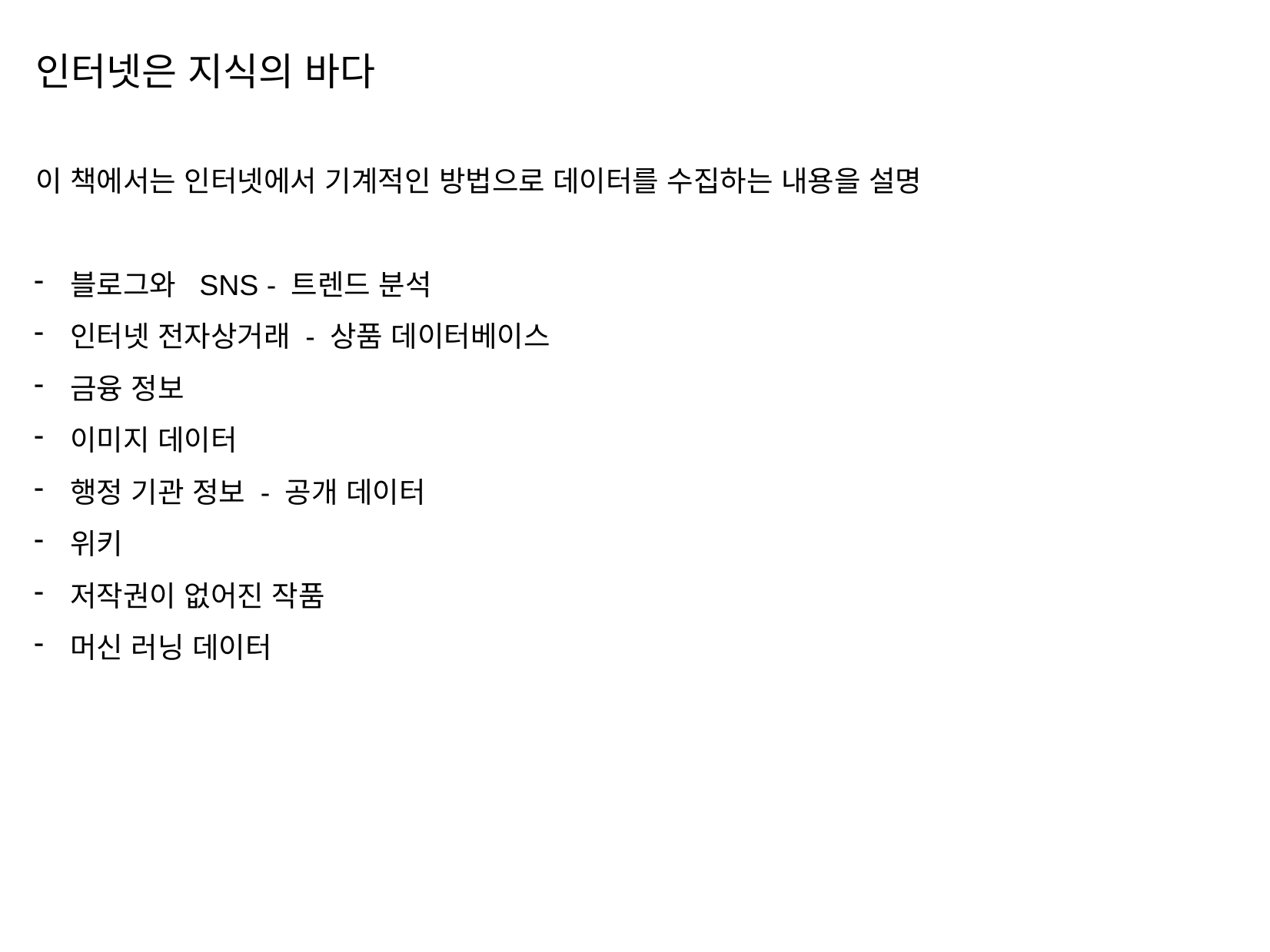

인터넷은 지식의 바다

이 책에서는 인터넷에서 기계적인 방법으로 데이터를 수집하는 내용을 설명

블로그와  SNS - 트렌드 분석
인터넷 전자상거래 - 상품 데이터베이스
금융 정보
이미지 데이터
행정 기관 정보 - 공개 데이터
위키
저작권이 없어진 작품
머신 러닝 데이터